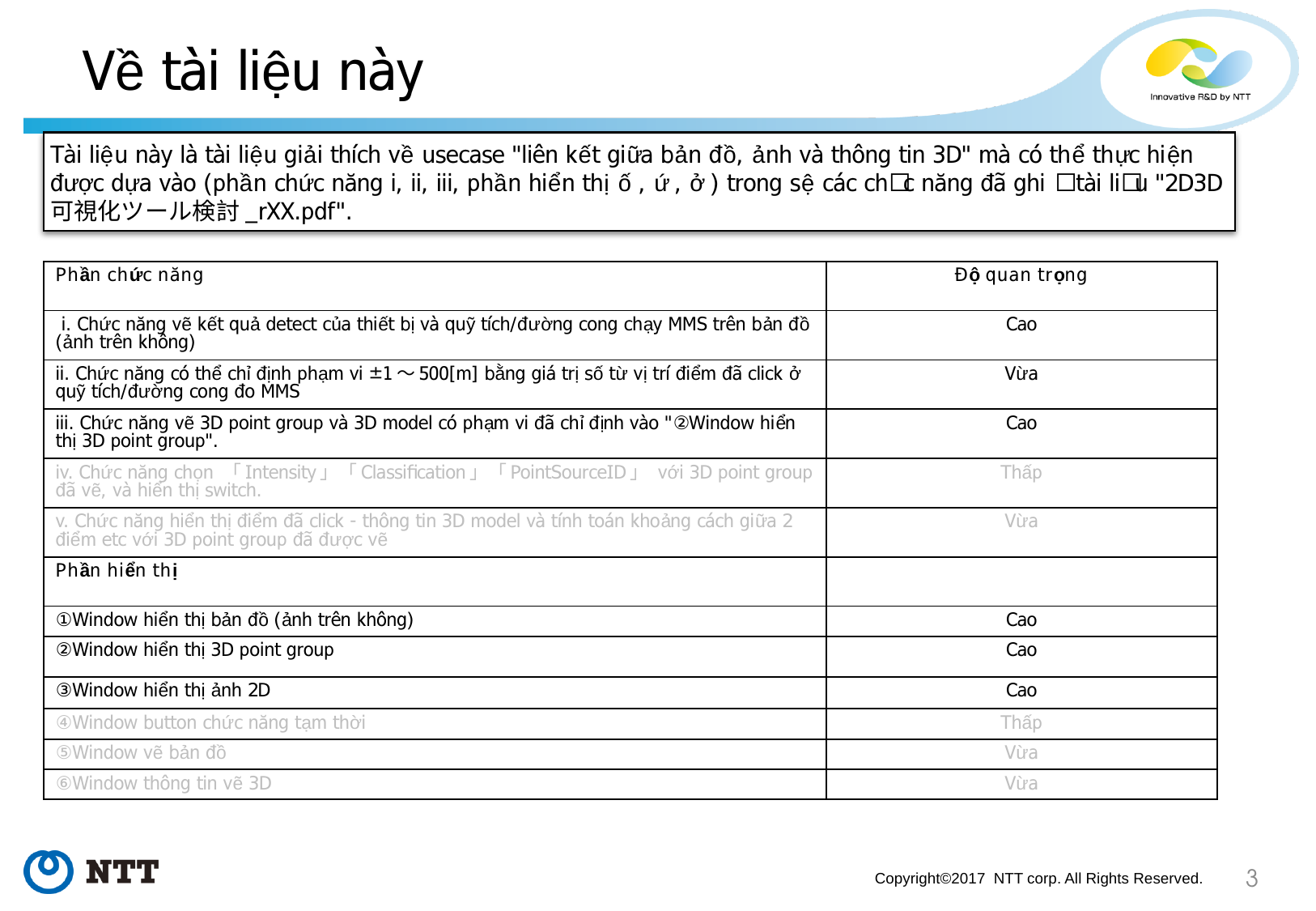

# Về tài liệu này
Tài liệu này là tài liệu giải thích về usecase "liên kết giữa bản đồ, ảnh và thông tin 3D" mà có thể thực hiện được dựa vào (phần chức năng i, ii, iii, phần hiển thị ①, ②, ③) trong số các chức năng đã ghi ở tài liệu "2D3D可視化ツール検討_rXX.pdf".
| Phần chức năng | Độ quan trọng |
| --- | --- |
| i. Chức năng vẽ kết quả detect của thiết bị và quỹ tích/đường cong chạy MMS trên bản đồ (ảnh trên không) | Cao |
| ii. Chức năng có thể chỉ định phạm vi ±1～500[m] bằng giá trị số từ vị trí điểm đã click ở quỹ tích/đường cong đo MMS | Vừa |
| iii. Chức năng vẽ 3D point group và 3D model có phạm vi đã chỉ định vào "②Window hiển thị 3D point group". | Cao |
| iv. Chức năng chọn 「Intensity」「Classification」「PointSourceID」 với 3D point group đã vẽ, và hiển thị switch. | Thấp |
| v. Chức năng hiển thị điểm đã click - thông tin 3D model và tính toán khoảng cách giữa 2 điểm etc với 3D point group đã được vẽ | Vừa |
| Phần hiển thị |  |
| ①Window hiển thị bản đồ (ảnh trên không) | Cao |
| ②Window hiển thị 3D point group | Cao |
| ③Window hiển thị ảnh 2D | Cao |
| ④Window button chức năng tạm thời | Thấp |
| ⑤Window vẽ bản đồ | Vừa |
| ⑥Window thông tin vẽ 3D | Vừa |